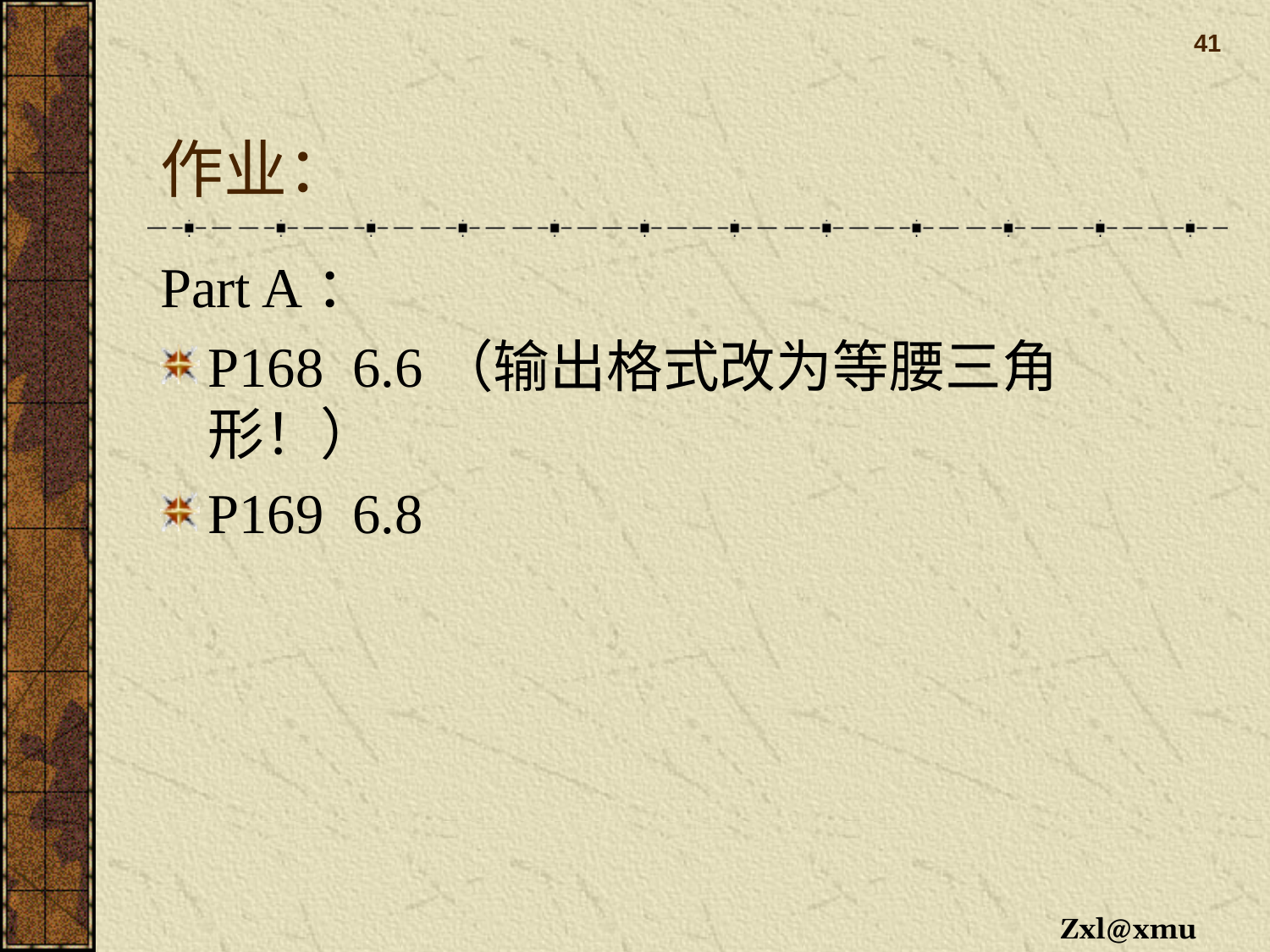

41
# 作业：
Part A：
P168  6.6（输出格式改为等腰三角形！）
P169  6.8